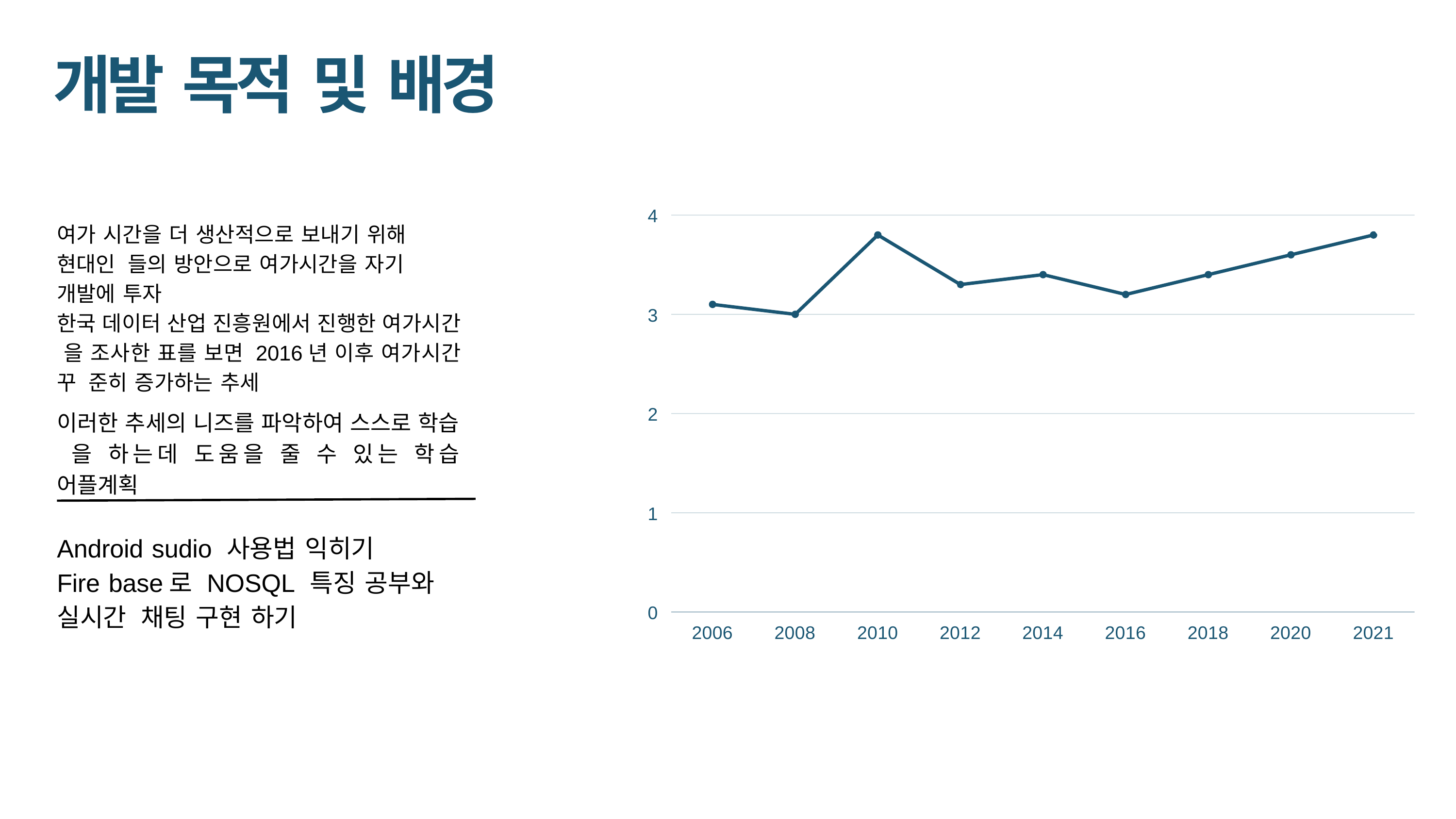

# 개발 목적 및 배경
4

여가 시간을 더 생산적으로 보내기 위해 현대인  들의 방안으로 여가시간을 자기 개발에 투자

3
한국 데이터 산업 진흥원에서 진행한 여가시간  을 조사한 표를 보면 2016년 이후 여가시간 꾸  준히 증가하는 추세
이러한 추세의 니즈를 파악하여 스스로 학습  을 하는데 도움을 줄 수 있는 학습 어플계획
2

1

Android sudio 사용법 익히기
Fire base로 NOSQL 특징 공부와 실시간  채팅 구현 하기
0

2006
2008
2010
2012
2014
2016
2018
2020
2021